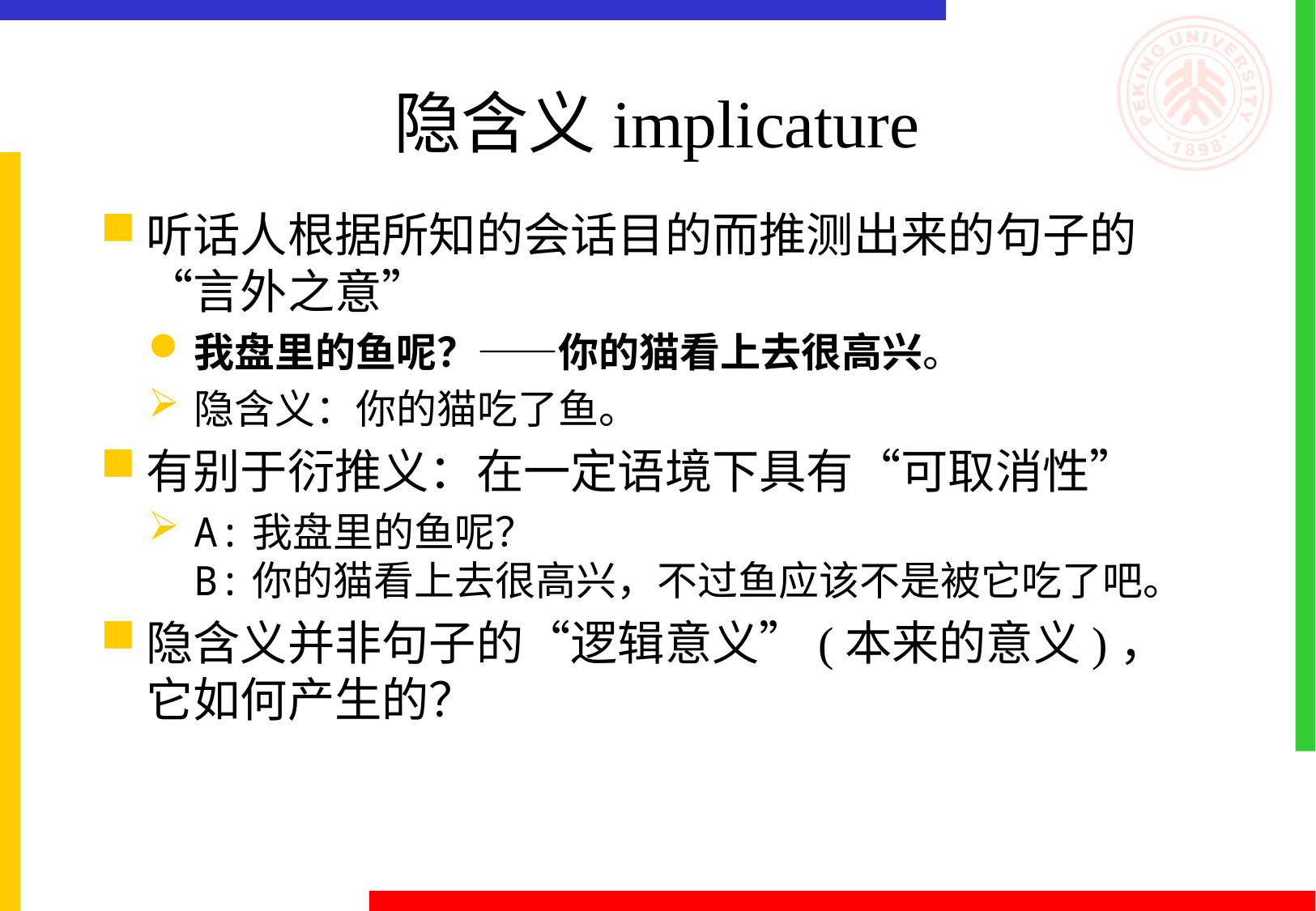

# 隐含义implicature
听话人根据所知的会话目的而推测出来的句子的“言外之意”
我盘里的鱼呢？——你的猫看上去很高兴。
隐含义：你的猫吃了鱼。
有别于衍推义：在一定语境下具有“可取消性”
A:我盘里的鱼呢？
B:你的猫看上去很高兴，不过鱼应该不是被它吃了吧。
隐含义并非句子的“逻辑意义”(本来的意义)，
它如何产生的？